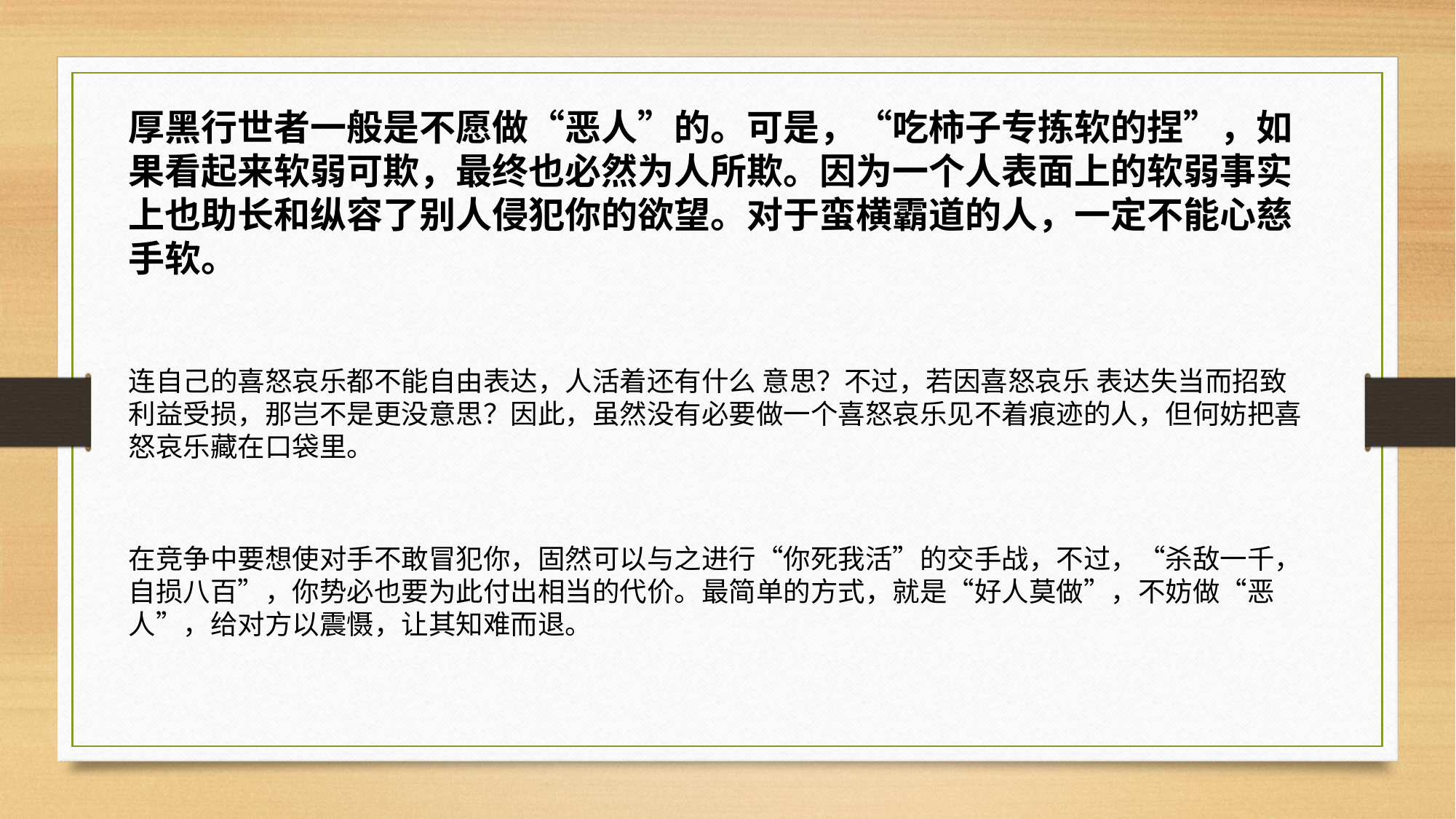

厚黑行世者一般是不愿做“恶人”的。可是，“吃柿子专拣软的捏”，如果看起来软弱可欺，最终也必然为人所欺。因为一个人表面上的软弱事实上也助长和纵容了别人侵犯你的欲望。对于蛮横霸道的人，一定不能心慈手软。
连自己的喜怒哀乐都不能自由表达，人活着还有什么 意思？不过，若因喜怒哀乐 表达失当而招致利益受损，那岂不是更没意思？因此，虽然没有必要做一个喜怒哀乐见不着痕迹的人，但何妨把喜怒哀乐藏在口袋里。
在竞争中要想使对手不敢冒犯你，固然可以与之进行“你死我活”的交手战，不过，“杀敌一千，自损八百”，你势必也要为此付出相当的代价。最简单的方式，就是“好人莫做”，不妨做“恶人”，给对方以震慑，让其知难而退。